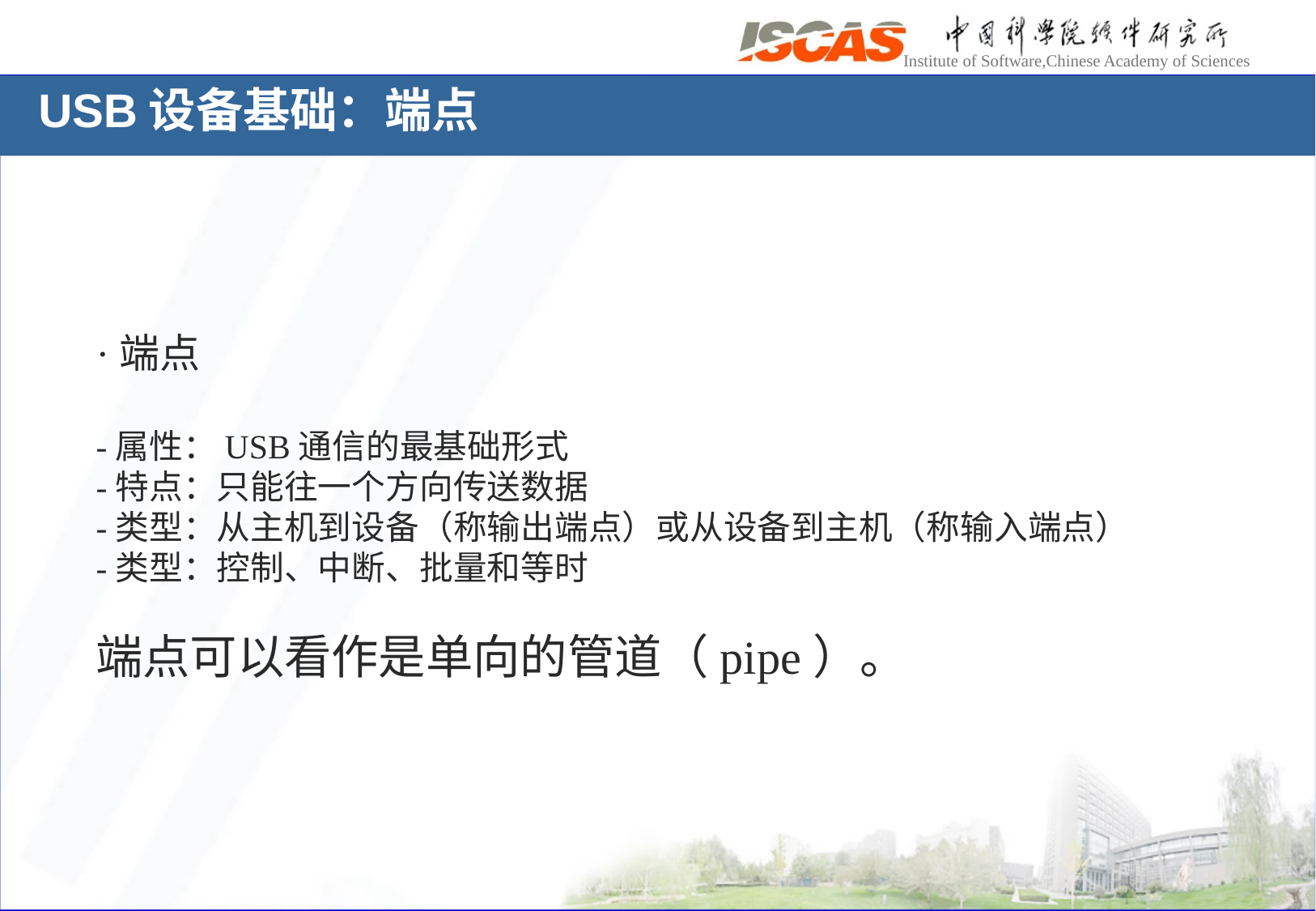

# USB设备基础：端点
·端点

-属性：USB通信的最基础形式
-特点：只能往一个方向传送数据
-类型：从主机到设备（称输出端点）或从设备到主机（称输入端点）
-类型：控制、中断、批量和等时

端点可以看作是单向的管道（pipe）。